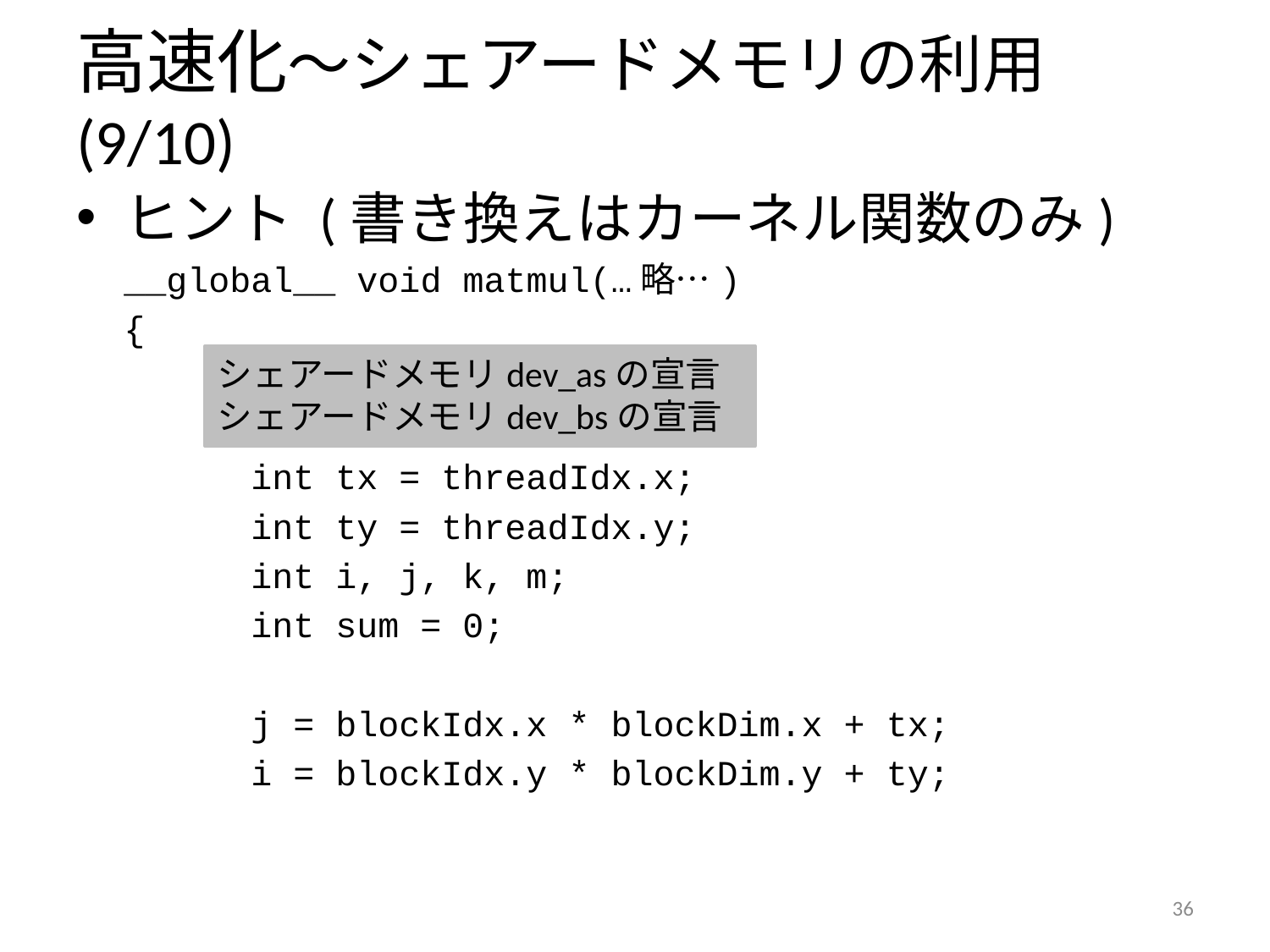

# 高速化～シェアードメモリの利用 (9/10)
ヒント (書き換えはカーネル関数のみ)
	__global__ void matmul(…略…)
	{

		int tx = threadIdx.x;
		int ty = threadIdx.y;
		int i, j, k, m;
		int sum = 0;

		j = blockIdx.x * blockDim.x + tx;
		i = blockIdx.y * blockDim.y + ty;
シェアードメモリdev_asの宣言
シェアードメモリdev_bsの宣言
36